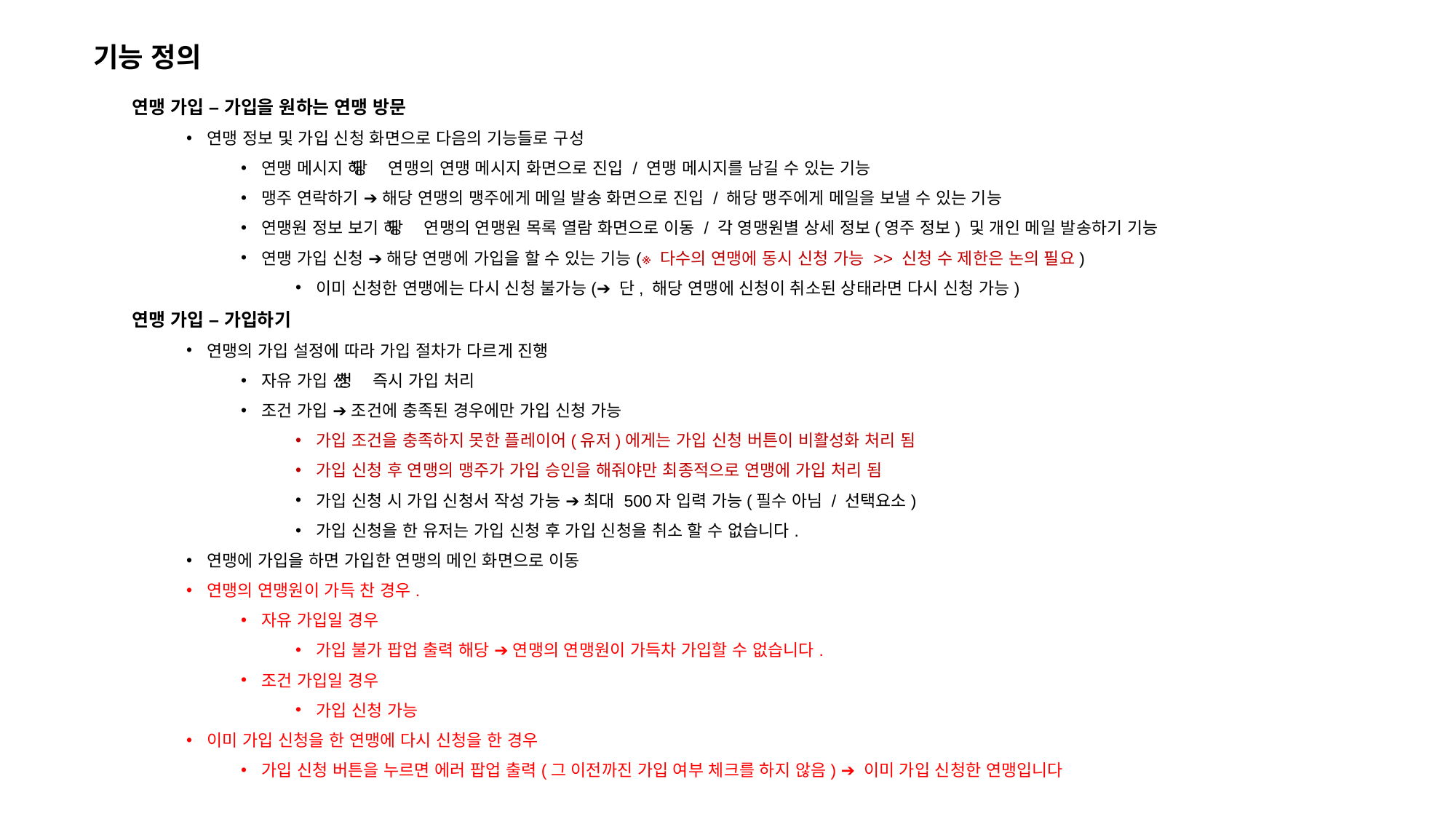

기능 정의
연맹 가입 – 가입을 원하는 연맹 방문
연맹 정보 및 가입 신청 화면으로 다음의 기능들로 구성
연맹 메시지 ➔ 해당 연맹의 연맹 메시지 화면으로 진입 / 연맹 메시지를 남길 수 있는 기능
맹주 연락하기 ➔ 해당 연맹의 맹주에게 메일 발송 화면으로 진입 / 해당 맹주에게 메일을 보낼 수 있는 기능
연맹원 정보 보기 ➔ 해당 연맹의 연맹원 목록 열람 화면으로 이동 / 각 영맹원별 상세 정보(영주 정보) 및 개인 메일 발송하기 기능
연맹 가입 신청 ➔ 해당 연맹에 가입을 할 수 있는 기능(※ 다수의 연맹에 동시 신청 가능 >> 신청 수 제한은 논의 필요)
이미 신청한 연맹에는 다시 신청 불가능(➔ 단, 해당 연맹에 신청이 취소된 상태라면 다시 신청 가능)
연맹 가입 – 가입하기
연맹의 가입 설정에 따라 가입 절차가 다르게 진행
자유 가입 ➔ 신청 즉시 가입 처리
조건 가입 ➔ 조건에 충족된 경우에만 가입 신청 가능
가입 조건을 충족하지 못한 플레이어(유저)에게는 가입 신청 버튼이 비활성화 처리 됨
가입 신청 후 연맹의 맹주가 가입 승인을 해줘야만 최종적으로 연맹에 가입 처리 됨
가입 신청 시 가입 신청서 작성 가능 ➔ 최대 500자 입력 가능(필수 아님 / 선택요소)
가입 신청을 한 유저는 가입 신청 후 가입 신청을 취소 할 수 없습니다.
연맹에 가입을 하면 가입한 연맹의 메인 화면으로 이동
연맹의 연맹원이 가득 찬 경우.
자유 가입일 경우
가입 불가 팝업 출력 해당 ➔ 연맹의 연맹원이 가득차 가입할 수 없습니다.
조건 가입일 경우
가입 신청 가능
이미 가입 신청을 한 연맹에 다시 신청을 한 경우
가입 신청 버튼을 누르면 에러 팝업 출력(그 이전까진 가입 여부 체크를 하지 않음) ➔ 이미 가입 신청한 연맹입니다